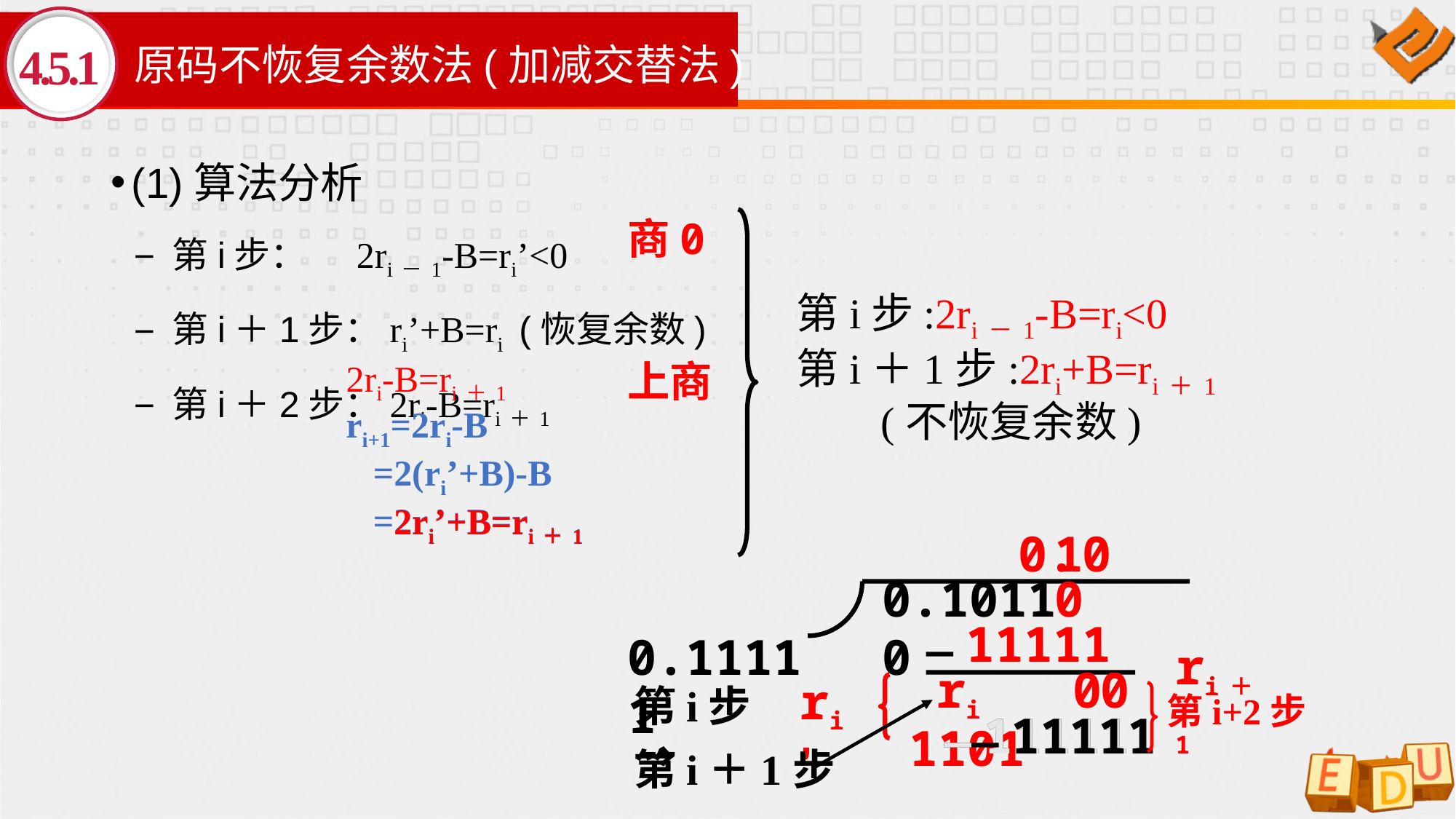

# 原码不恢复余数法(加减交替法)
4.5.1
(1)算法分析
第i步：     2ri－1-B=ri’<0
第i＋1步：ri’+B=ri   (恢复余数)
第i＋2步：2ri-B=ri＋1

商0

第i步:2ri－1-B=ri<0
第i＋1步:2ri+B=ri＋1
        (不恢复余数)
上商
2ri-B=ri＋1
ri+1=2ri-B
   =2(ri’+B)-B
   =2ri’+B=ri＋1
2ri’+B=ri＋1
0.
1
0
 0.11111
0.10110
0

 11111
ri＋1
   1101

ri
0
0
ri’

第i步→

第i+2步
 11111
 11111

 11111

第i＋1步